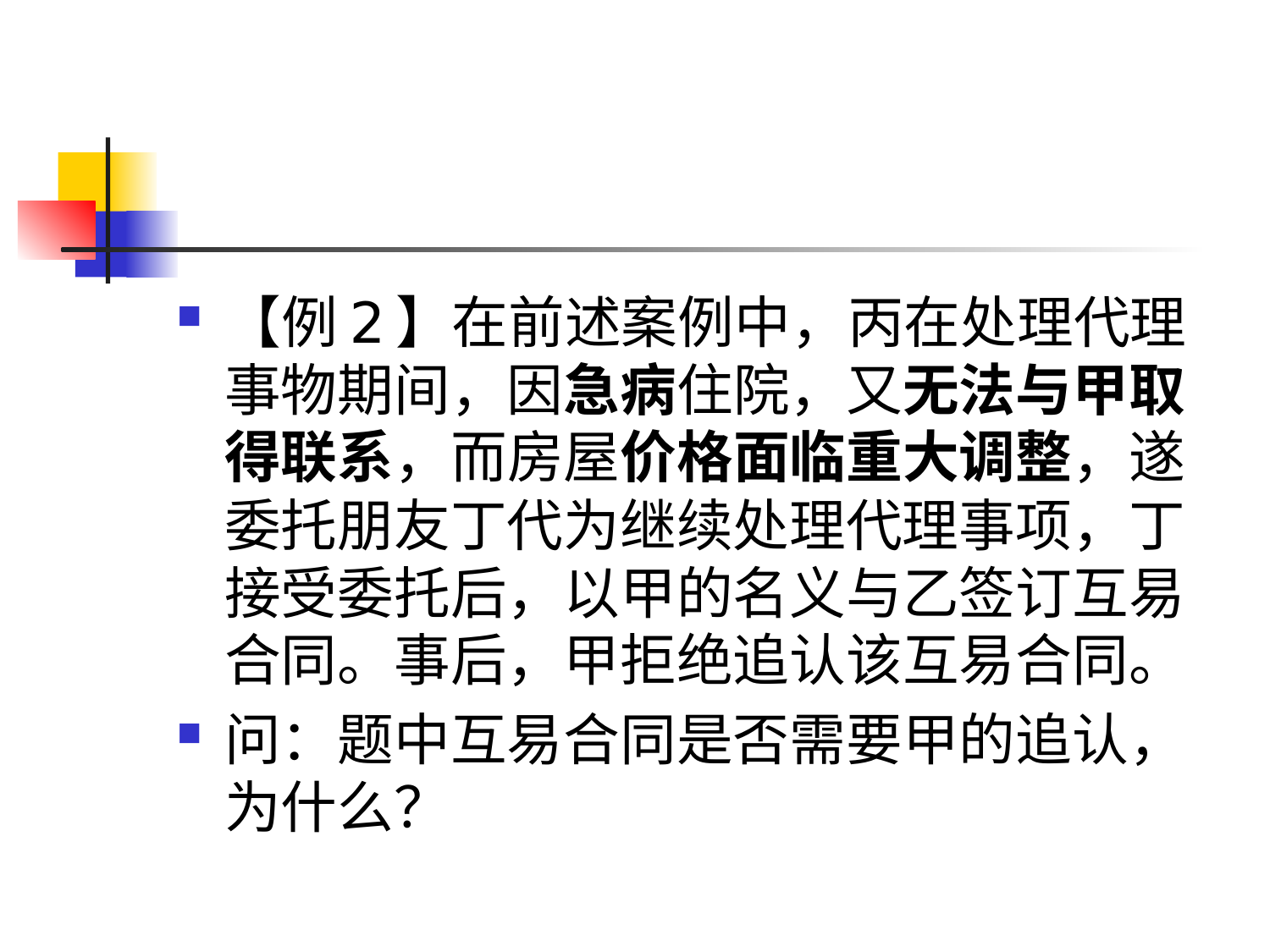

#
【例2】在前述案例中，丙在处理代理事物期间，因急病住院，又无法与甲取得联系，而房屋价格面临重大调整，遂委托朋友丁代为继续处理代理事项，丁接受委托后，以甲的名义与乙签订互易合同。事后，甲拒绝追认该互易合同。
问：题中互易合同是否需要甲的追认，为什么？